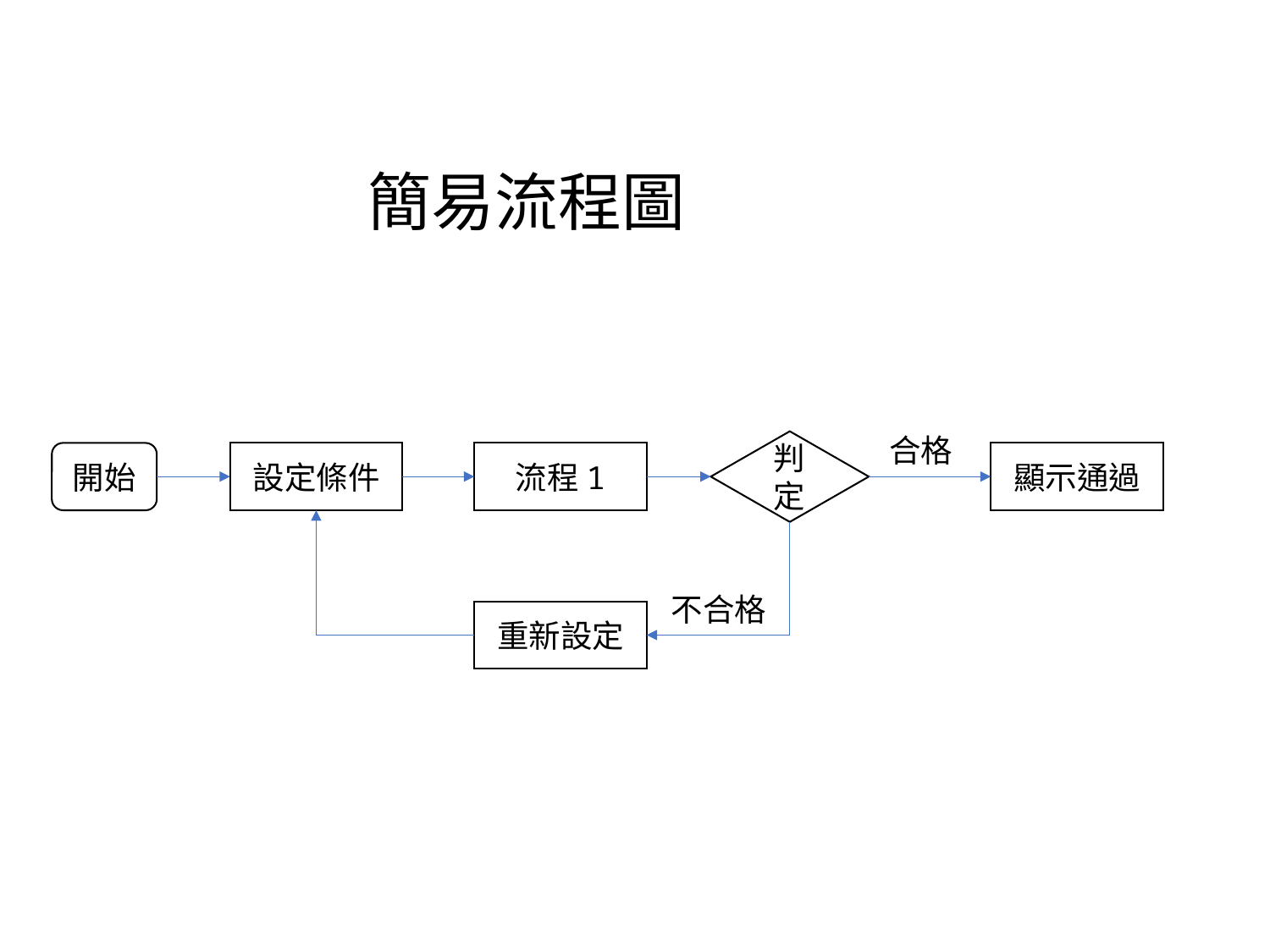

簡易流程圖
合格
判定
開始
設定條件
流程1
顯示通過
不合格
重新設定